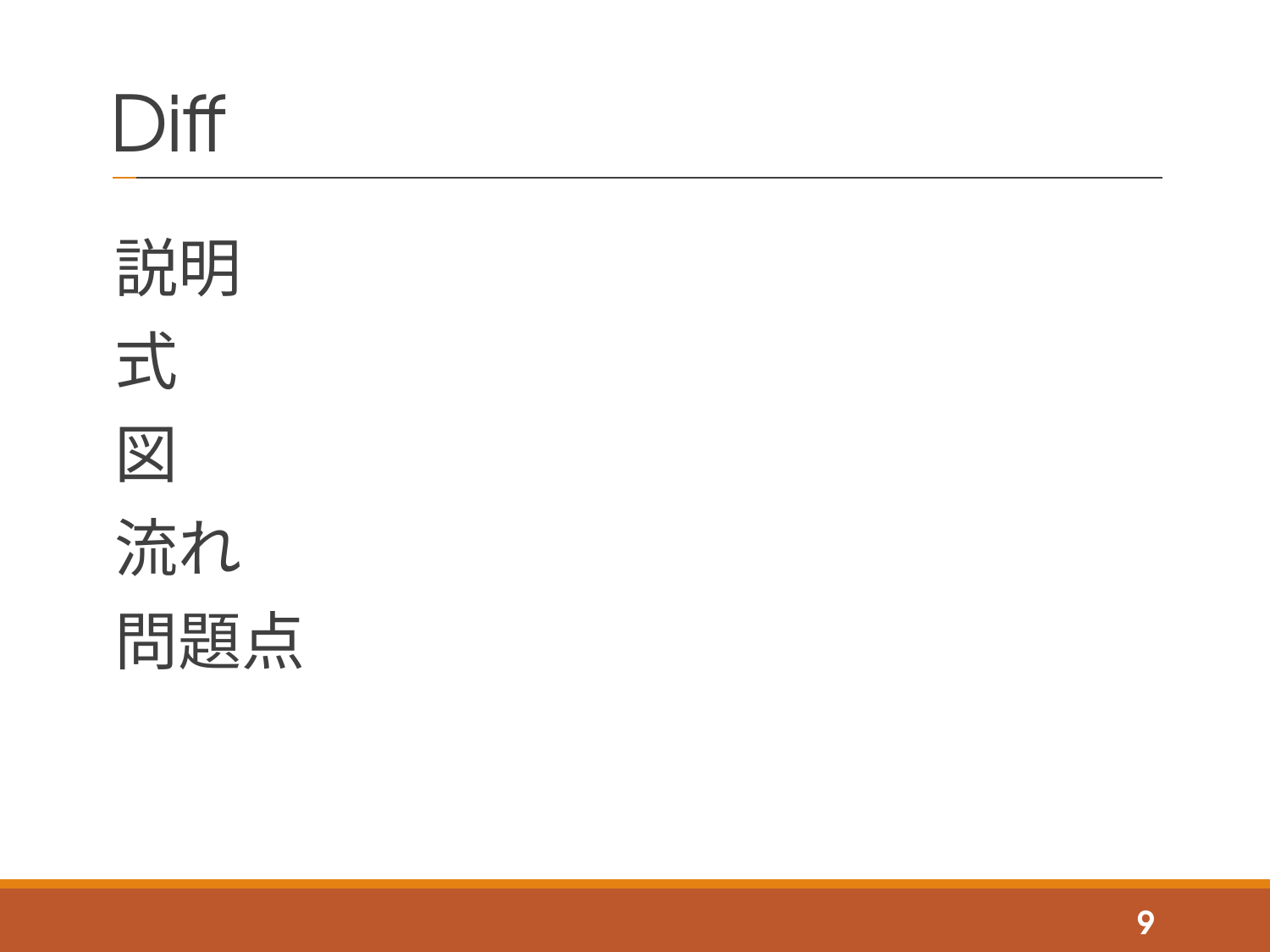

# Diff
説明
式
図
流れ
問題点

9